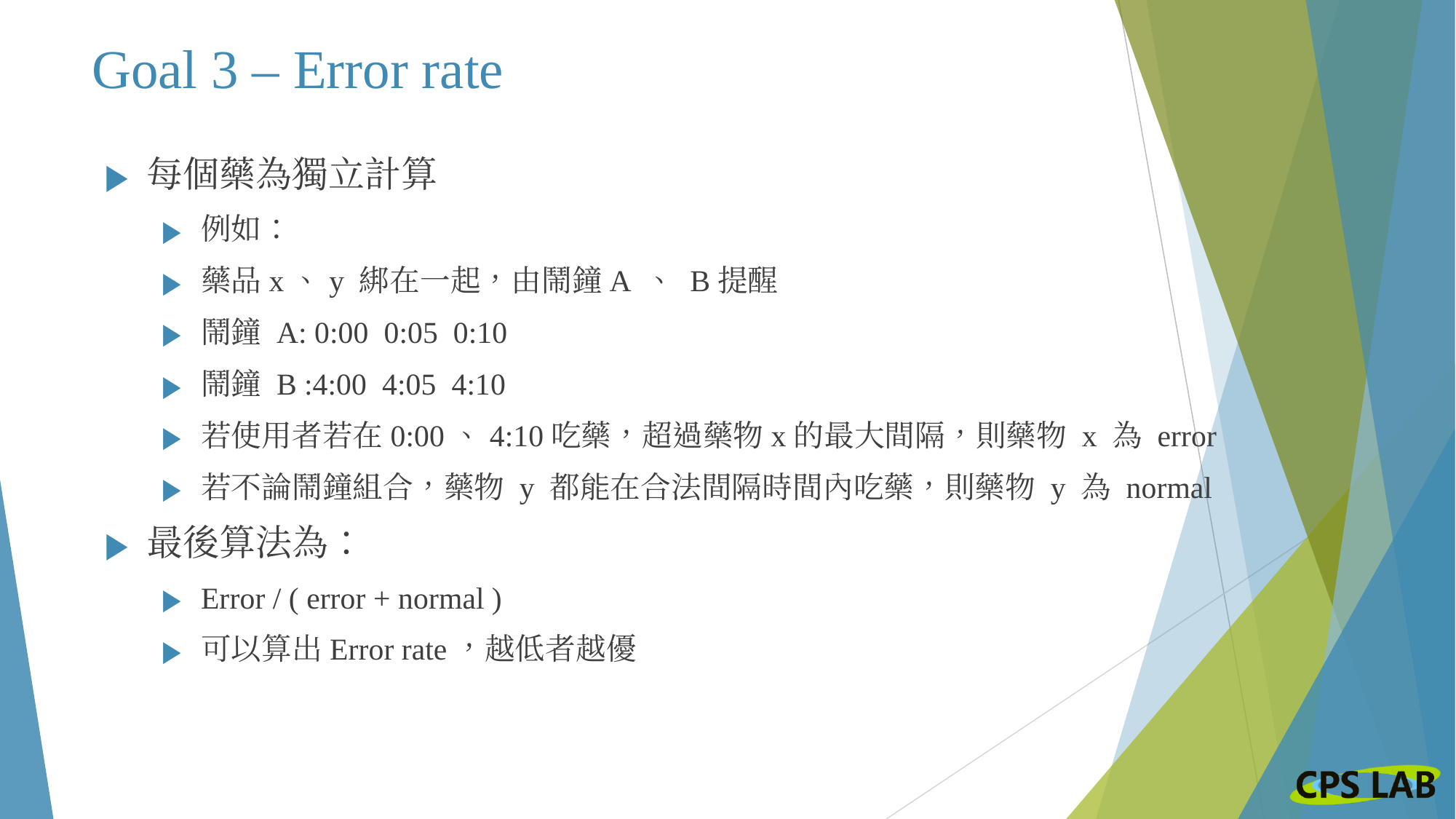

# Goal 3 – Error rate
每個藥為獨立計算
例如：
藥品x、y 綁在一起，由鬧鐘A 、 B提醒
鬧鐘 A: 0:00  0:05  0:10
鬧鐘 B :4:00  4:05  4:10
若使用者若在0:00、4:10吃藥，超過藥物x的最大間隔，則藥物 x 為 error
若不論鬧鐘組合，藥物 y 都能在合法間隔時間內吃藥，則藥物 y 為 normal
最後算法為：
Error / ( error + normal )
可以算出Error rate，越低者越優